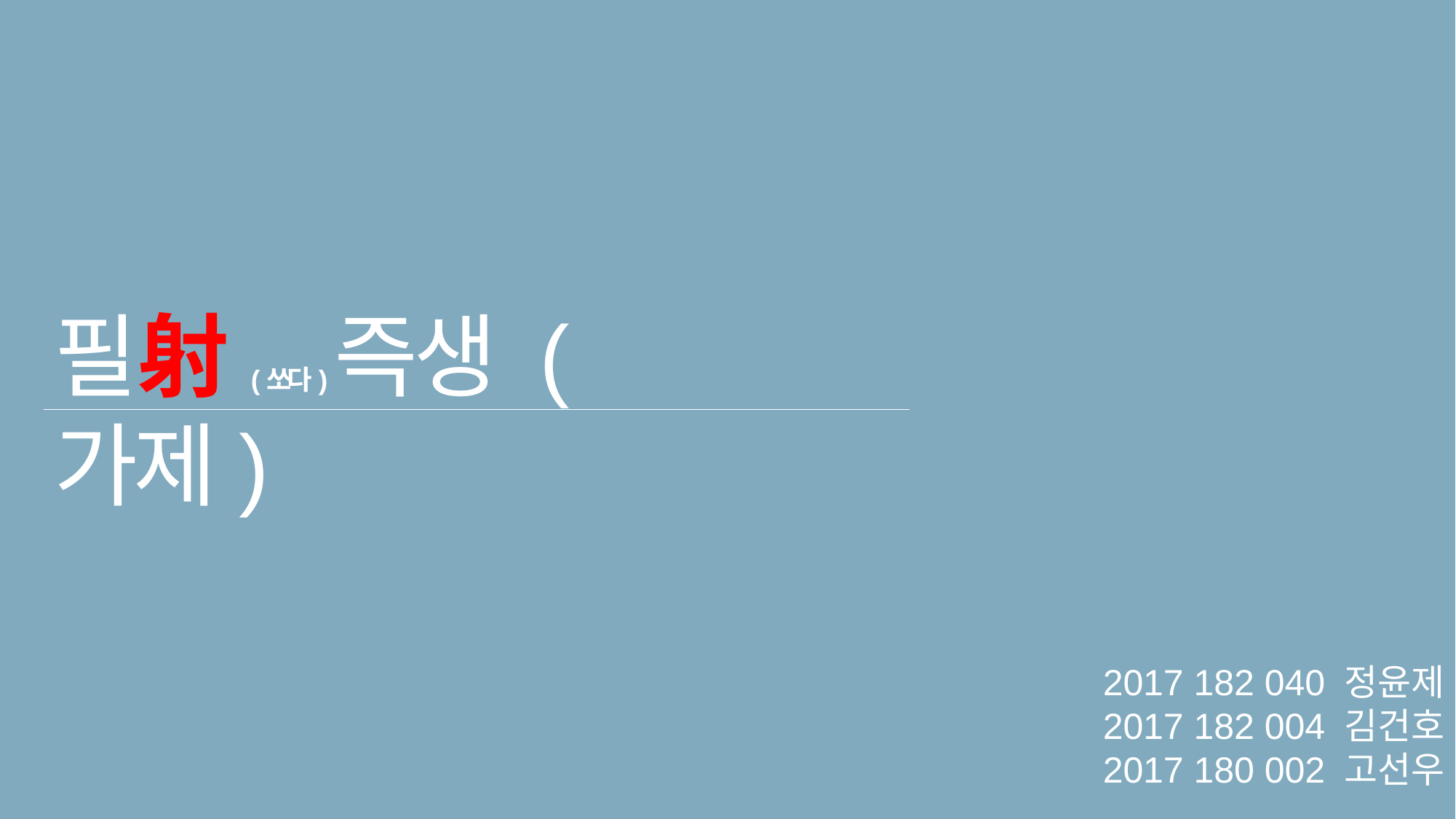

필射(쏘다)즉생 (가제)
2017 182 040 정윤제
2017 182 004 김건호
2017 180 002 고선우